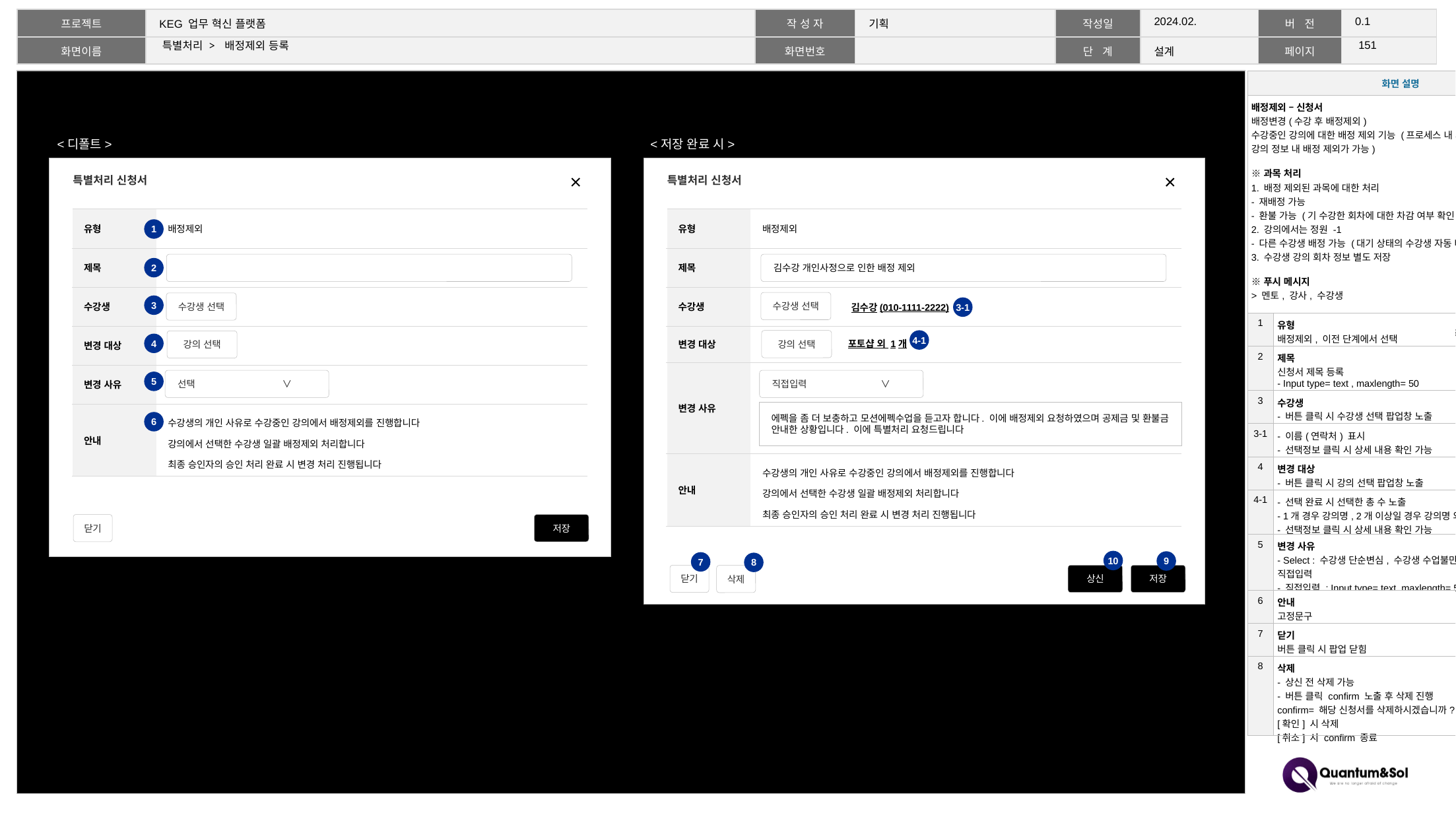

151

# 특별처리 > 배정제외 등록
| 화면 설명 |  |
| --- | --- |
| 배정제외 – 신청서 배정변경(수강 후 배정제외) 수강중인 강의에 대한 배정 제외 기능 (프로세스 내 개강 전 N일까지는 강의 정보 내 배정 제외가 가능) ※과목 처리 1. 배정 제외된 과목에 대한 처리 - 재배정 가능 - 환불 가능 (기 수강한 회차에 대한 차감 여부 확인) 2. 강의에서는 정원 -1 - 다른 수강생 배정 가능 (대기 상태의 수강생 자동 배정 등) 3. 수강생 강의 회차 정보 별도 저장 ※푸시 메시지 > 멘토, 강사, 수강생 ※개발확인 시간표 : 강의 시작 시 배정제외 가능 여부 Y/N 항목 추가 |  |
| 1 | 유형 배정제외, 이전 단계에서 선택 |
| 2 | 제목 신청서 제목 등록 - Input type= text , maxlength= 50 |
| 3 | 수강생 - 버튼 클릭 시 수강생 선택 팝업창 노출 |
| 3-1 | - 이름(연락처) 표시 - 선택정보 클릭 시 상세 내용 확인 가능 |
| 4 | 변경 대상 - 버튼 클릭 시 강의 선택 팝업창 노출 |
| 4-1 | - 선택 완료 시 선택한 총 수 노출 - 1개 경우 강의명, 2개 이상일 경우 강의명 외 N명 표시 - 선택정보 클릭 시 상세 내용 확인 가능 |
| 5 | 변경 사유 - Select : 수강생 단순변심, 수강생 수업불만, 배정 관리 실수, 직접입력 - 직접입력 : Input type= text, maxlength= 50 |
| 6 | 안내 고정문구 |
| 7 | 닫기 버튼 클릭 시 팝업 닫힘 |
| 8 | 삭제 - 상신 전 삭제 가능 - 버튼 클릭 confirm 노출 후 삭제 진행 confirm= 해당 신청서를 삭제하시겠습니까? [확인] 시 삭제 [취소] 시 confirm 종료 |
| 화면 설명 |  |
| --- | --- |
| 9 | 저장 - 상신 전 수정 가능 - 버튼 클릭 시 필수 입력 정보 체크 후 정상 입력 시 confirm 노출 후 저장 진행 confirm= 기안서를 저장 하시겠습니까? > [확인] 시 데이터 유효성 체크 후 정상일 경우 DB 저장 및 alert 노출 후 팝업 종료 (alert= 저장 되었습니다.) > [취소] 시 confirm 종료 ■ 오류 Case Case1. 제목 미입력 시 alert= 제목을 입력해 주세요. Case2. 수강생 미선택 시 Alert= 수강생을 선택해 주세요. Case3. 변경대상 강의 미선택 시 Alert= 강의를 선택해 주세요. Case4. 변경 사유 미선택 시 alert= 변경 사유를 선택해 주세요. Case5. 수강생을 선택하지 않고 변경 대상 [강의 선택] 버튼 클릭 시 alert= 수강생을 먼저 선택해 주세요. |
| 10 | 상신 - 버튼 클릭 시 confirm 노출 후 저장 진행 팝업 닫힘 confirm= 기안서를 상신 하시겠습니까? > [확인] 시 alert 노출 후 팝업 종료 (alert= 상신 되었습니다.) > [취소] 시 confirm 종료 ※상신 완료 시 수정/삭제 불가 [삭제][상신][저장] 버튼 사라짐, [닫기] 버튼 만 존재 |
<디폴트>
<저장 완료 시>
특별처리 신청서
특별처리 신청서
| 유형 | 배정제외 |
| --- | --- |
| 제목 |  |
| 수강생 |  |
| 변경 대상 |  |
| 변경 사유 |  |
| 안내 | 수강생의 개인 사유로 수강중인 강의에서 배정제외를 진행합니다 강의에서 선택한 수강생 일괄 배정제외 처리합니다 최종 승인자의 승인 처리 완료 시 변경 처리 진행됩니다 |
| 유형 | 배정제외 |
| --- | --- |
| 제목 |  |
| 수강생 |  |
| 변경 대상 |  |
| 변경 사유 |  |
| 안내 | 수강생의 개인 사유로 수강중인 강의에서 배정제외를 진행합니다 강의에서 선택한 수강생 일괄 배정제외 처리합니다 최종 승인자의 승인 처리 완료 시 변경 처리 진행됩니다 |
1

김수강 개인사정으로 인한 배정 제외
2
수강생 선택
수강생 선택
3
김수강(010-1111-2222)
3-1
4-1
강의 선택
강의 선택
포토샵 외 1개
4
선택                                 ∨
직접입력                            ∨
5
에펙을 좀 더 보충하고 모션에펙수업을 듣고자 합니다. 이에 배정제외 요청하였으며 공제금 및 환불금 안내한 상황입니다. 이에 특별처리 요청드립니다
6
닫기
저장
10
9
7
8
닫기
상신
저장
삭제